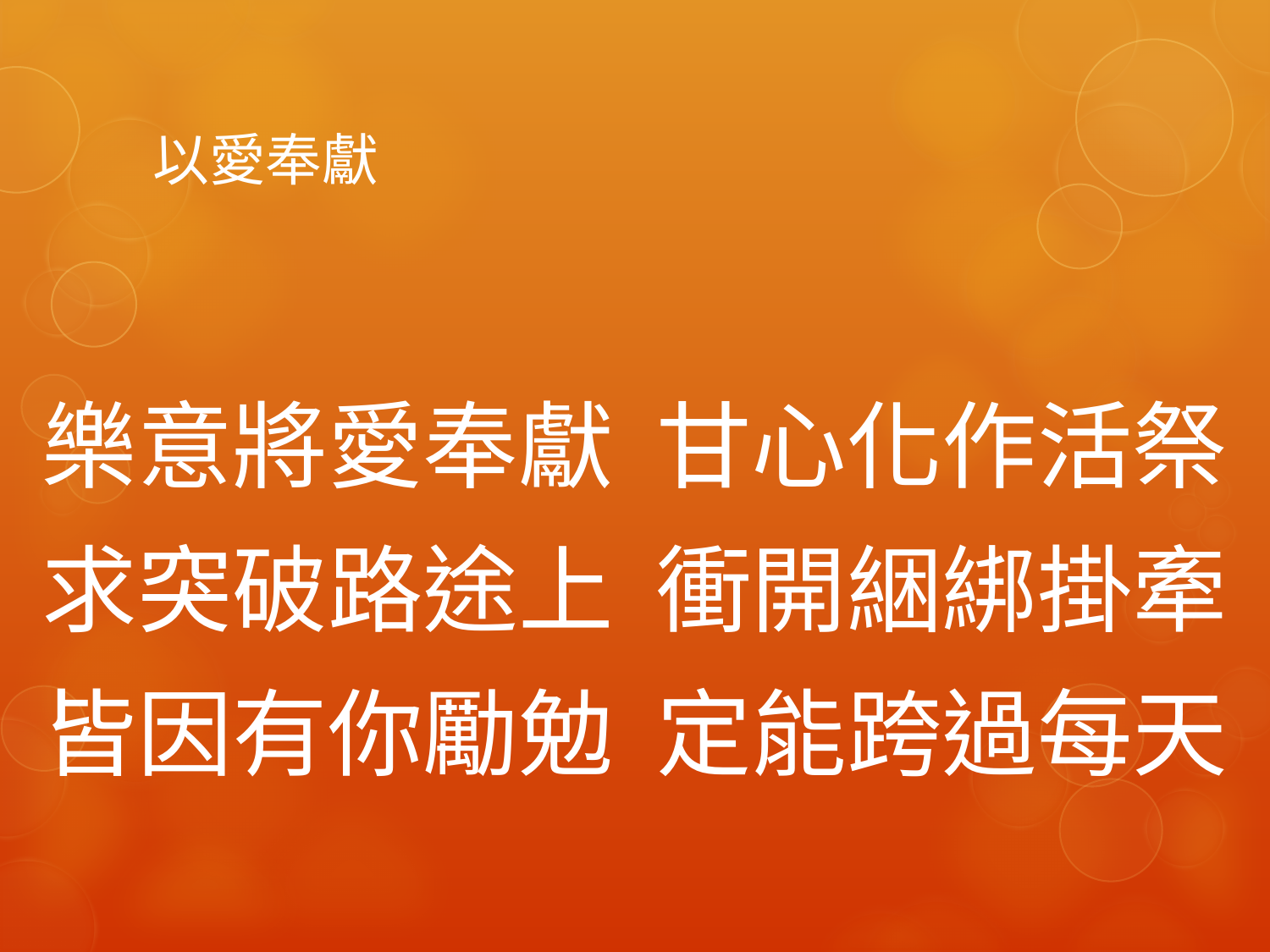

# 以愛奉獻
樂意將愛奉獻  甘心化作活祭
求突破路途上  衝開綑綁掛牽
皆因有你勵勉  定能跨過每天